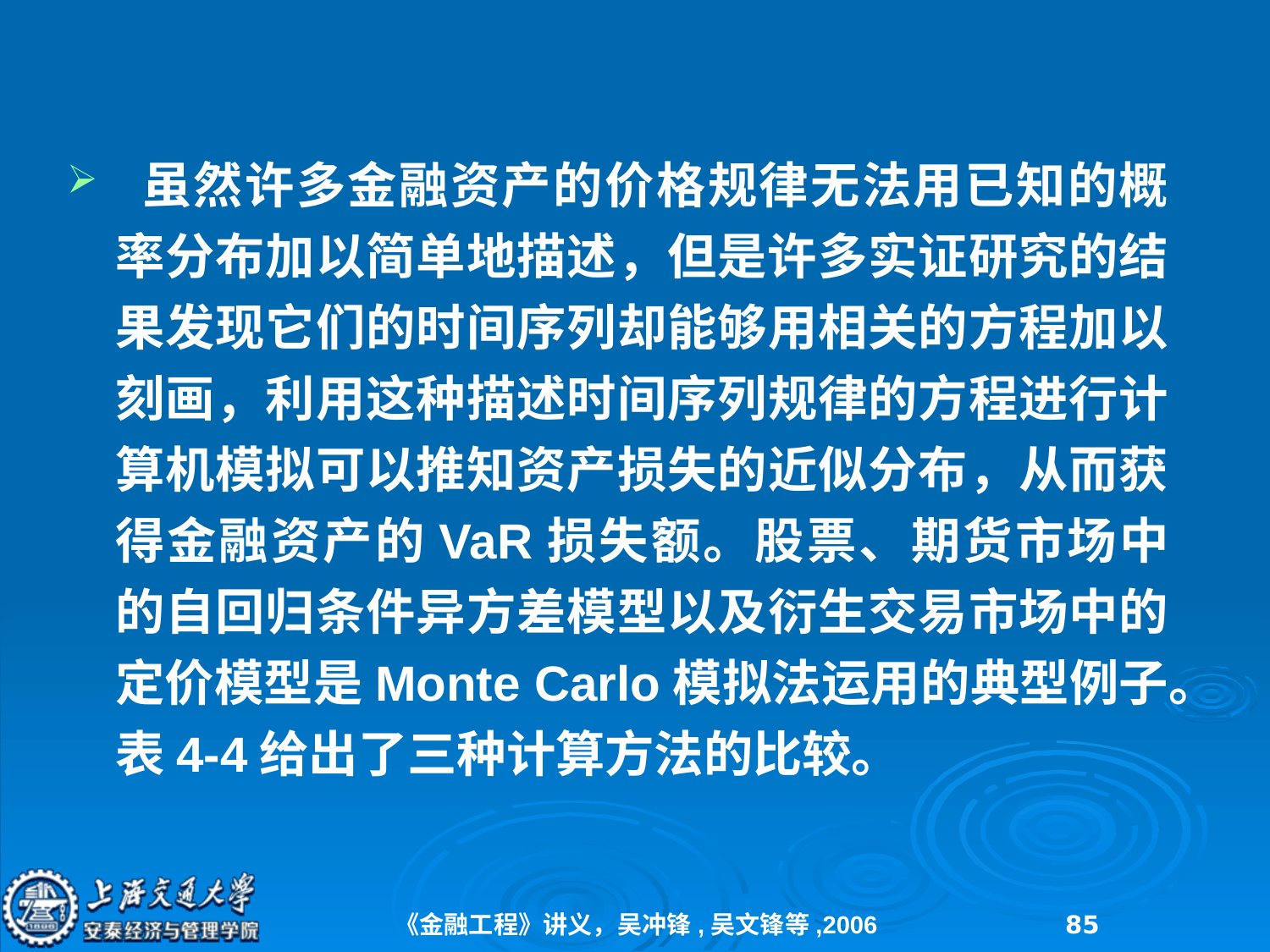

#
 虽然许多金融资产的价格规律无法用已知的概率分布加以简单地描述，但是许多实证研究的结果发现它们的时间序列却能够用相关的方程加以刻画，利用这种描述时间序列规律的方程进行计算机模拟可以推知资产损失的近似分布，从而获得金融资产的VaR损失额。股票、期货市场中的自回归条件异方差模型以及衍生交易市场中的定价模型是Monte Carlo模拟法运用的典型例子。表4-4给出了三种计算方法的比较。